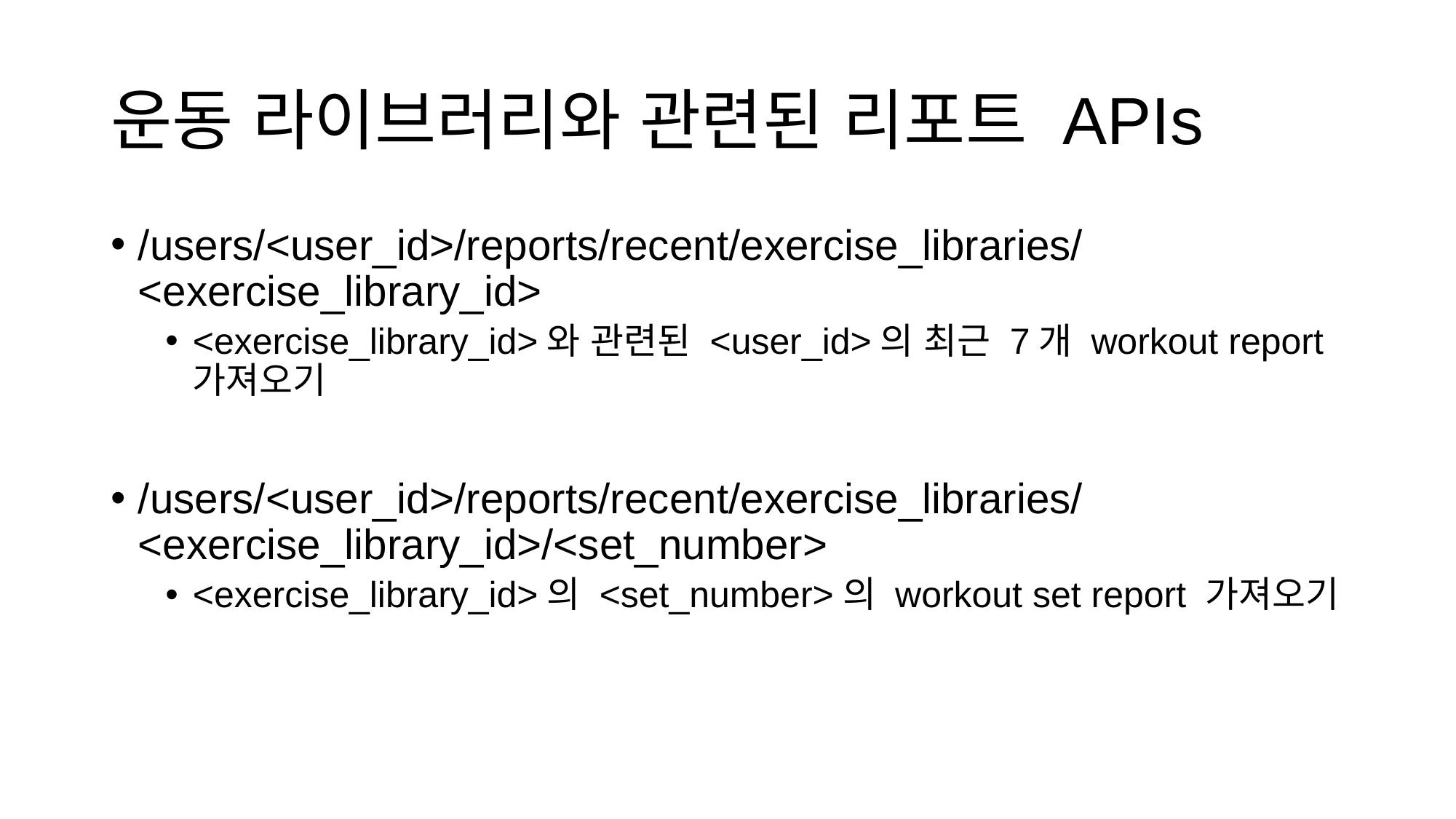

# 운동 라이브러리와 관련된 리포트 APIs
/users/<user_id>/reports/recent/exercise_libraries/<exercise_library_id>
<exercise_library_id>와 관련된 <user_id>의 최근 7개 workout report 가져오기

/users/<user_id>/reports/recent/exercise_libraries/<exercise_library_id>/<set_number>
<exercise_library_id>의 <set_number>의 workout set report 가져오기